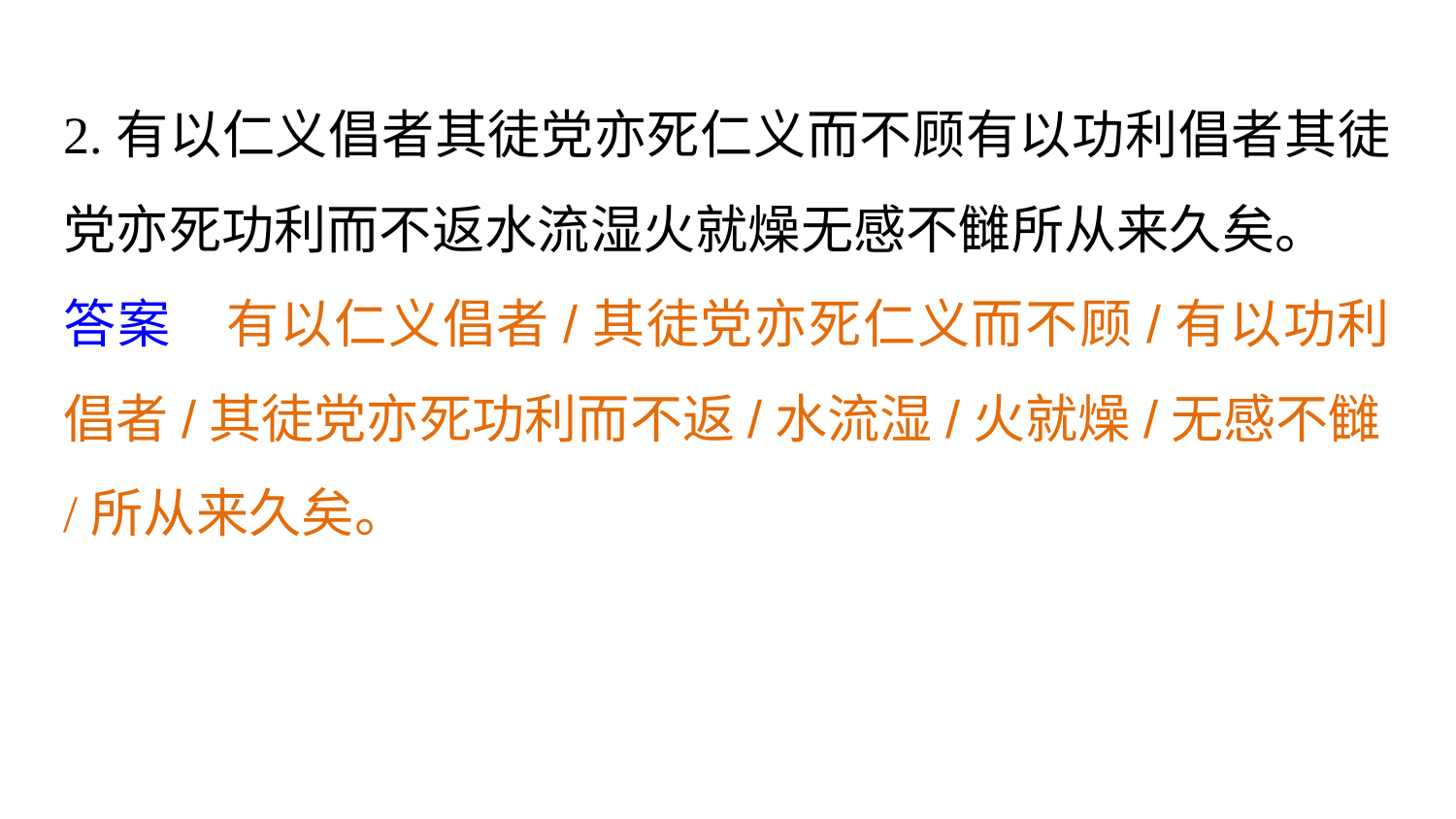

2.有以仁义倡者其徒党亦死仁义而不顾有以功利倡者其徒党亦死功利而不返水流湿火就燥无感不雠所从来久矣。
答案　有以仁义倡者/其徒党亦死仁义而不顾/有以功利倡者/其徒党亦死功利而不返/水流湿/火就燥/无感不雠/所从来久矣。